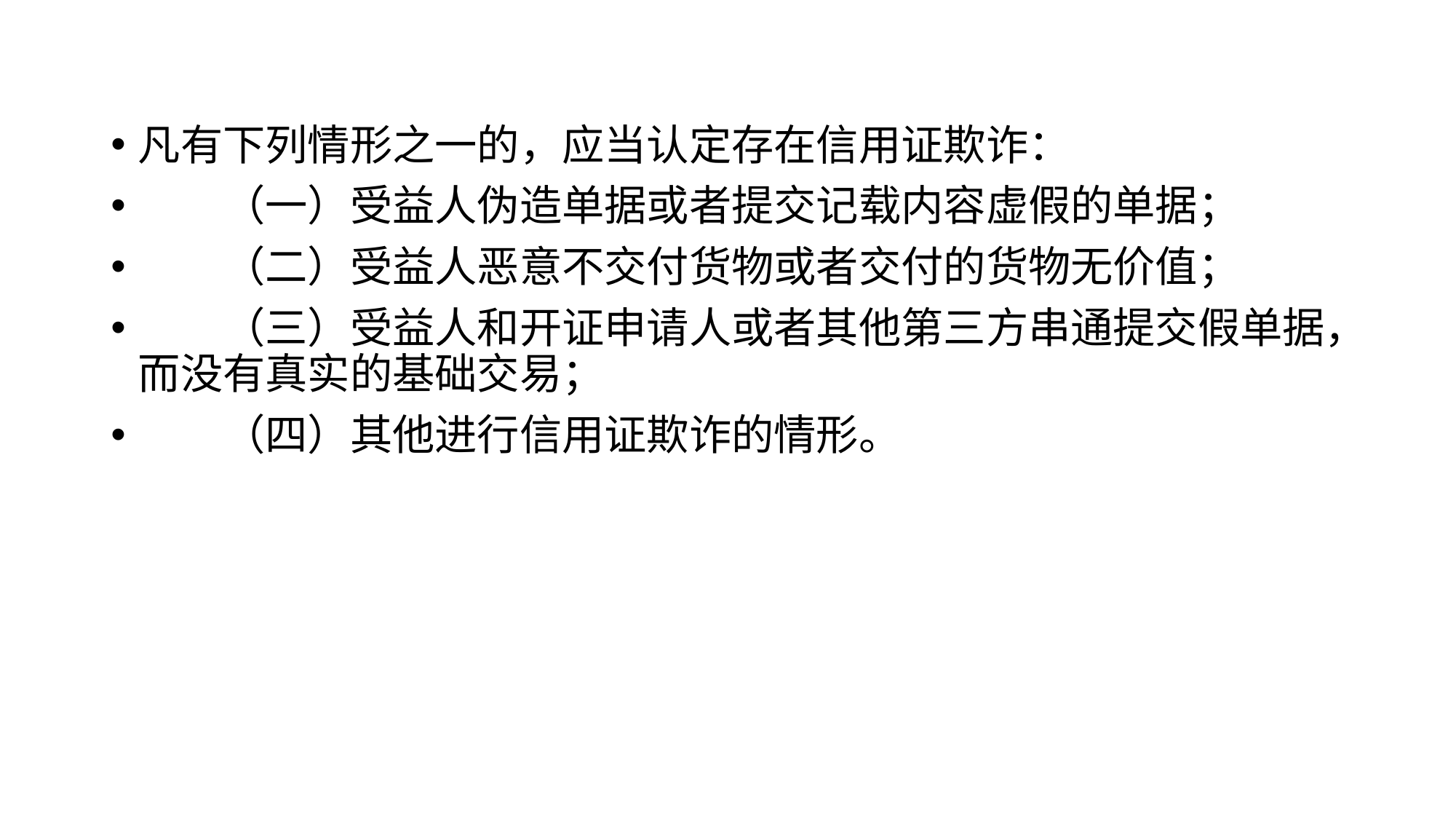

#
凡有下列情形之一的，应当认定存在信用证欺诈：
　　（一）受益人伪造单据或者提交记载内容虚假的单据；
　　（二）受益人恶意不交付货物或者交付的货物无价值；
　　（三）受益人和开证申请人或者其他第三方串通提交假单据，而没有真实的基础交易；
　　（四）其他进行信用证欺诈的情形。